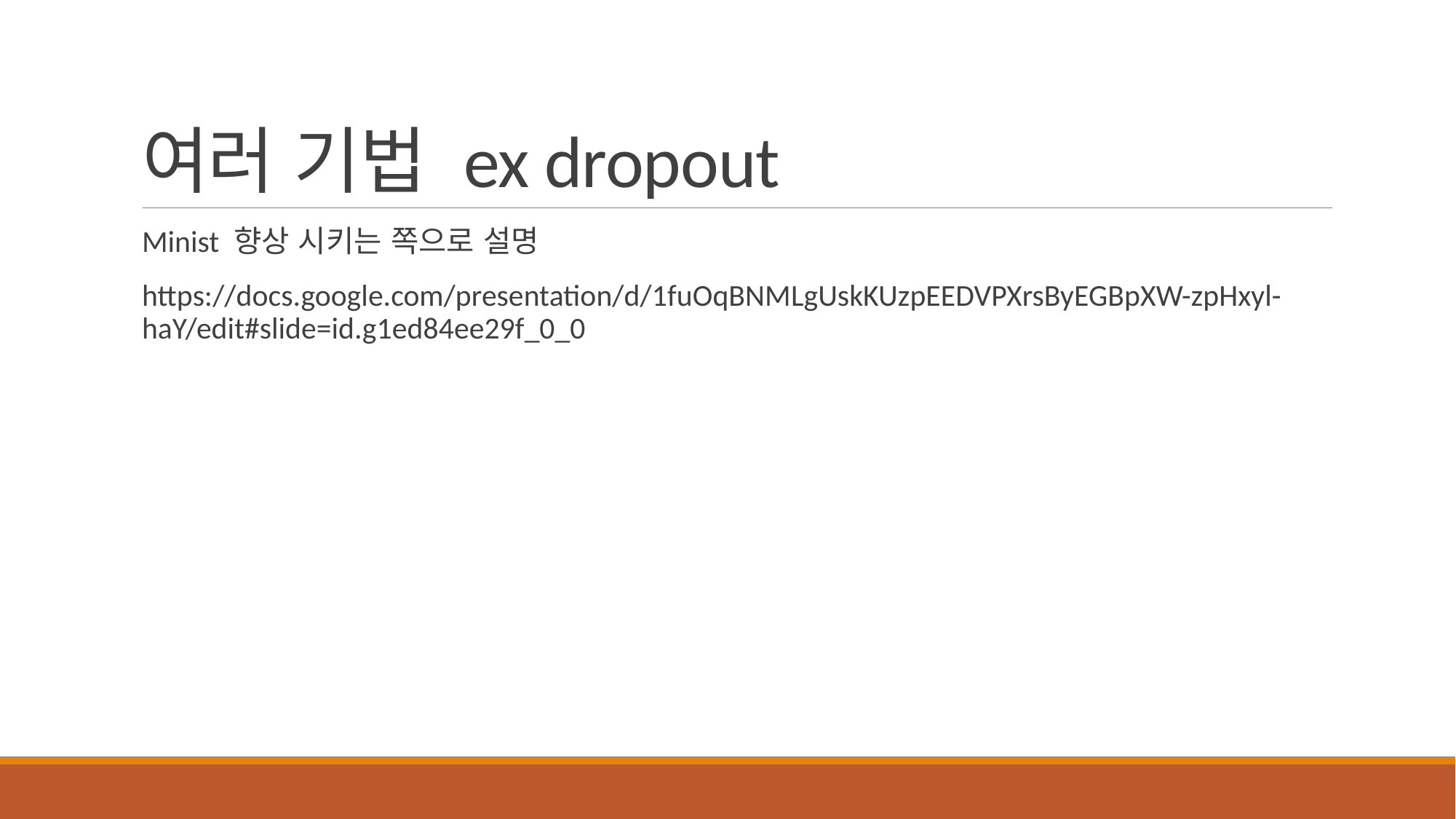

# 여러 기법 ex dropout
Minist 향상 시키는 쪽으로 설명
https://docs.google.com/presentation/d/1fuOqBNMLgUskKUzpEEDVPXrsByEGBpXW-zpHxyl-haY/edit#slide=id.g1ed84ee29f_0_0